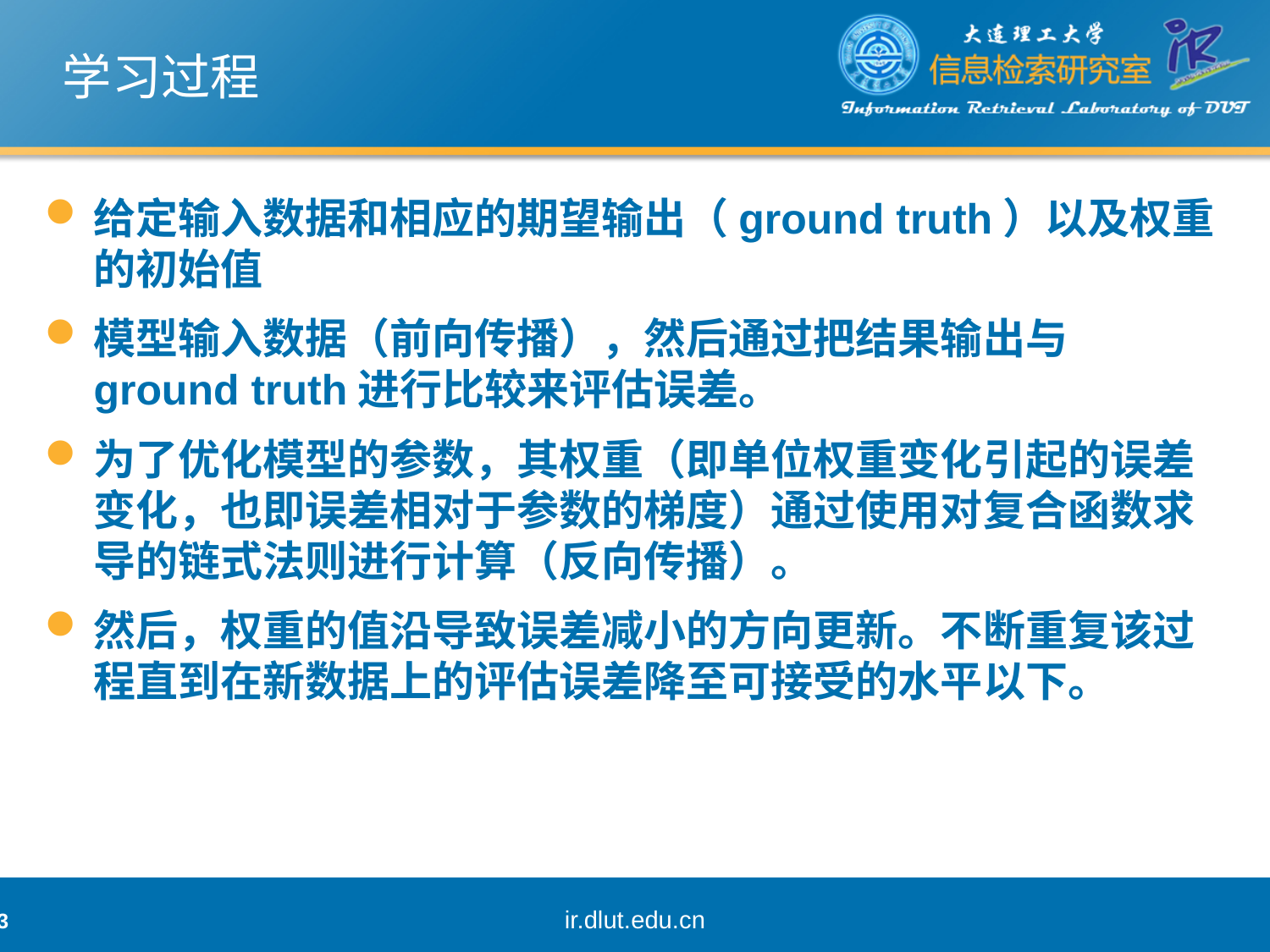

# 学习过程
给定输入数据和相应的期望输出（ground truth）以及权重的初始值
模型输入数据（前向传播），然后通过把结果输出与ground truth进行比较来评估误差。
为了优化模型的参数，其权重（即单位权重变化引起的误差变化，也即误差相对于参数的梯度）通过使用对复合函数求导的链式法则进行计算（反向传播）。
然后，权重的值沿导致误差减小的方向更新。不断重复该过程直到在新数据上的评估误差降至可接受的水平以下。

3